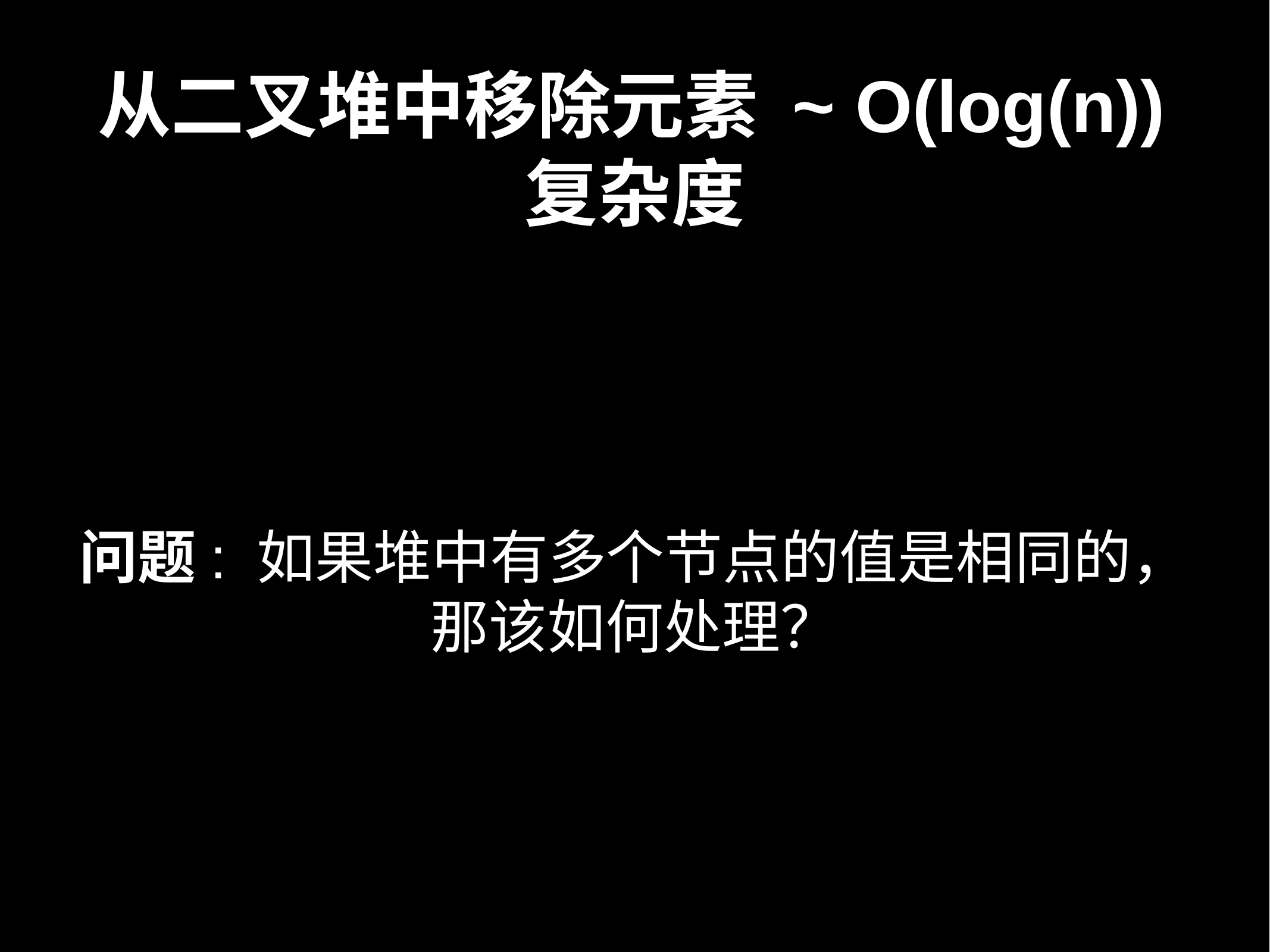

# 从二叉堆中移除元素 ~ O(log(n))复杂度
问题: 如果堆中有多个节点的值是相同的，那该如何处理？